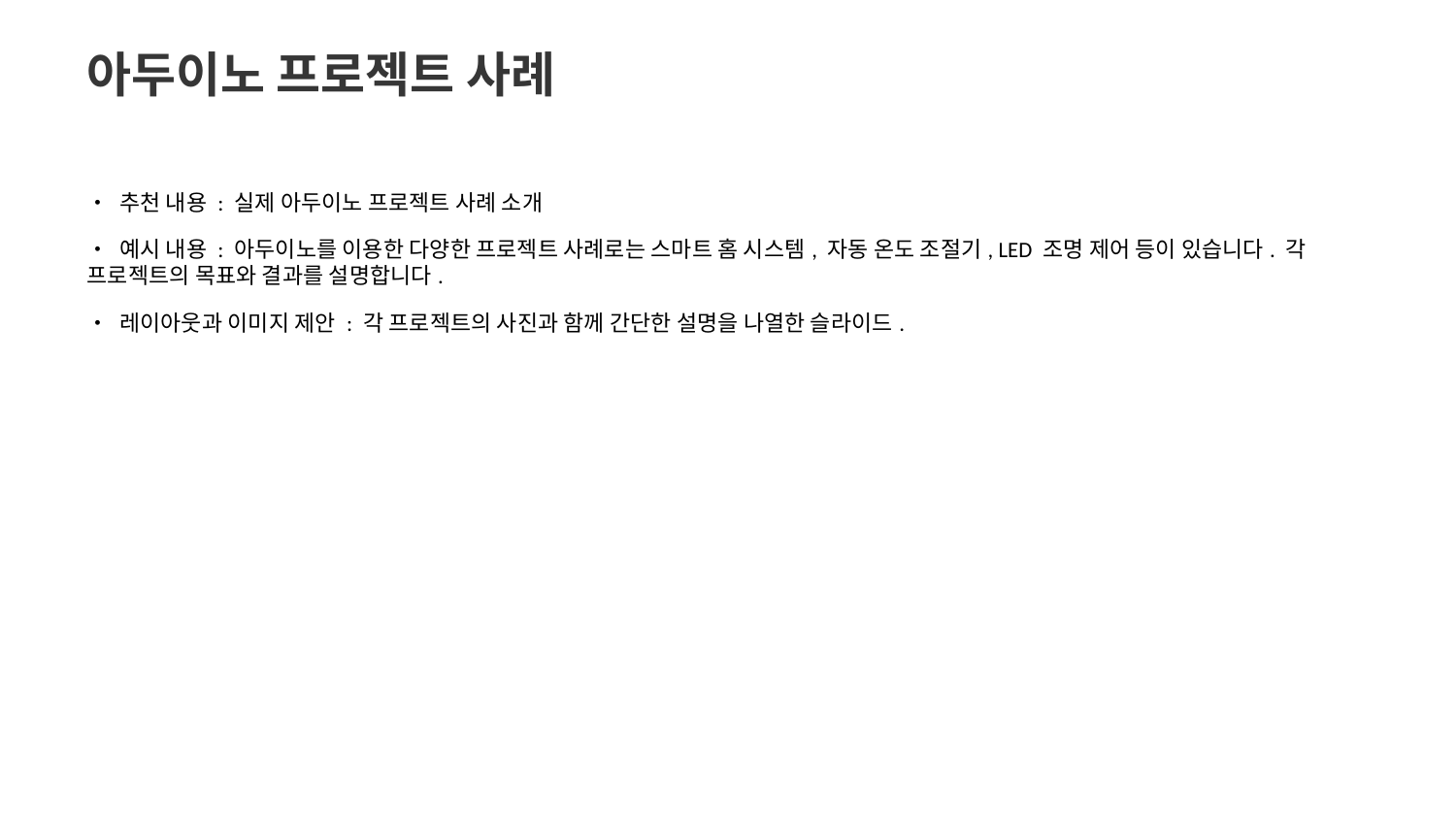

아두이노 프로젝트 사례
• 추천 내용 : 실제 아두이노 프로젝트 사례 소개
• 예시 내용 : 아두이노를 이용한 다양한 프로젝트 사례로는 스마트 홈 시스템, 자동 온도 조절기, LED 조명 제어 등이 있습니다. 각 프로젝트의 목표와 결과를 설명합니다.
• 레이아웃과 이미지 제안 : 각 프로젝트의 사진과 함께 간단한 설명을 나열한 슬라이드.